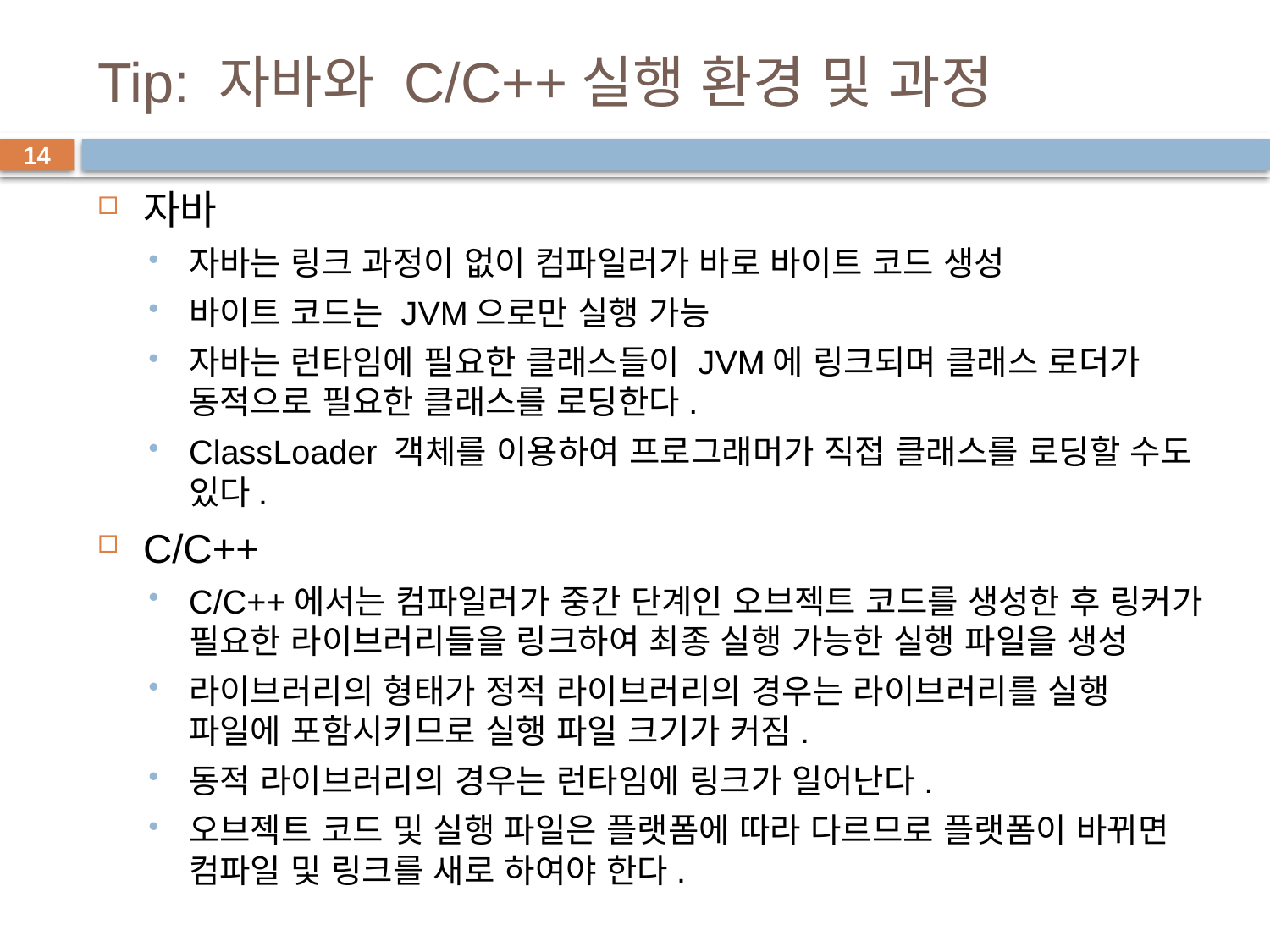

# Tip: 자바와 C/C++실행 환경 및 과정
14
자바
자바는 링크 과정이 없이 컴파일러가 바로 바이트 코드 생성
바이트 코드는 JVM으로만 실행 가능
자바는 런타임에 필요한 클래스들이 JVM에 링크되며 클래스 로더가 동적으로 필요한 클래스를 로딩한다.
ClassLoader 객체를 이용하여 프로그래머가 직접 클래스를 로딩할 수도 있다.
C/C++
C/C++에서는 컴파일러가 중간 단계인 오브젝트 코드를 생성한 후 링커가 필요한 라이브러리들을 링크하여 최종 실행 가능한 실행 파일을 생성
라이브러리의 형태가 정적 라이브러리의 경우는 라이브러리를 실행 파일에 포함시키므로 실행 파일 크기가 커짐.
동적 라이브러리의 경우는 런타임에 링크가 일어난다.
오브젝트 코드 및 실행 파일은 플랫폼에 따라 다르므로 플랫폼이 바뀌면 컴파일 및 링크를 새로 하여야 한다.